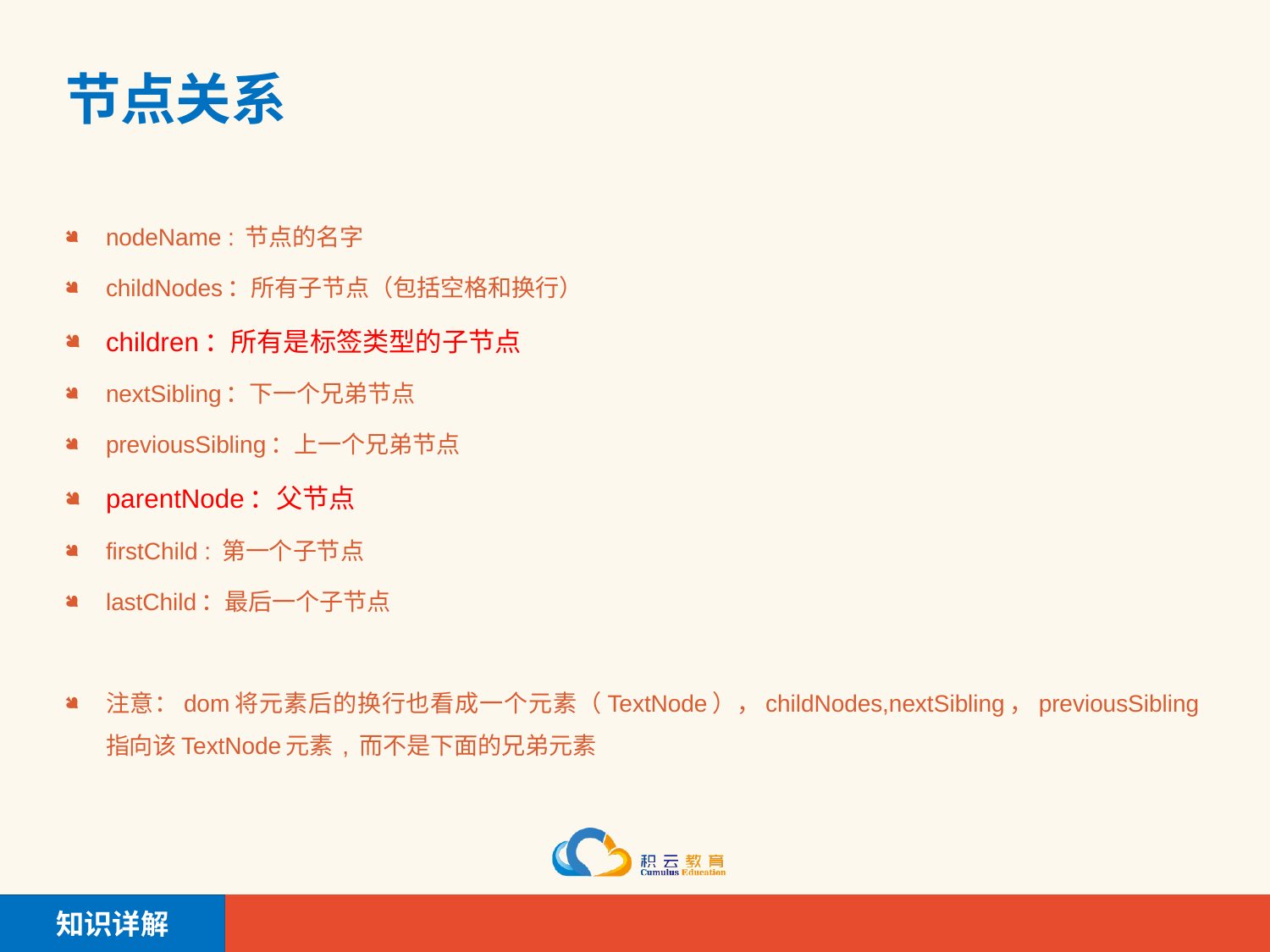

# 节点关系
nodeName : 节点的名字
childNodes：所有子节点（包括空格和换行）
children：所有是标签类型的子节点
nextSibling：下一个兄弟节点
previousSibling：上一个兄弟节点
parentNode：父节点
firstChild : 第一个子节点
lastChild：最后一个子节点

注意：dom将元素后的换行也看成一个元素（TextNode），childNodes,nextSibling，previousSibling指向该TextNode元素 , 而不是下面的兄弟元素